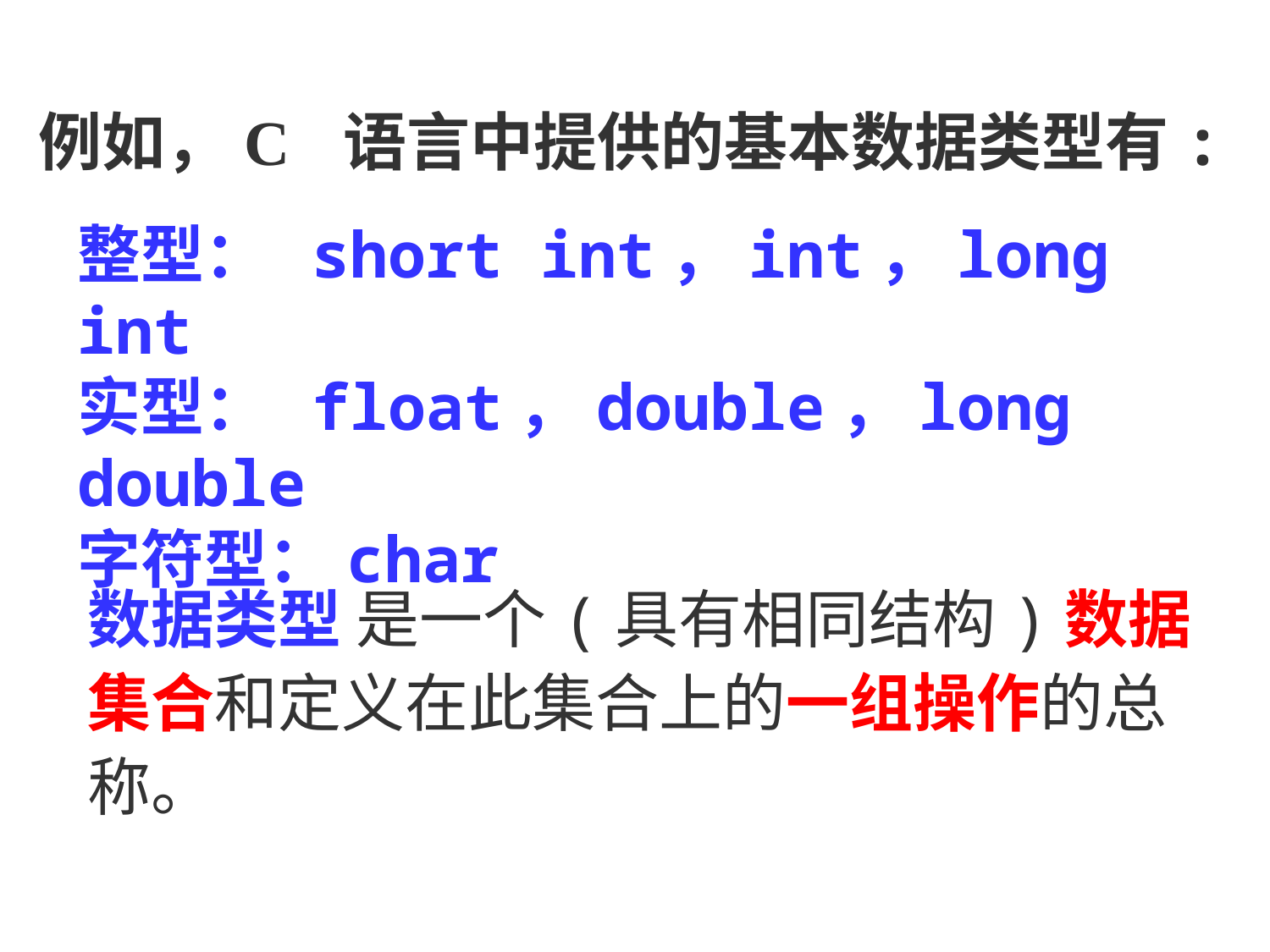

例如，C 语言中提供的基本数据类型有:
整型：  short int，int，long int
实型：  float，double，long double
字符型：char
数据类型 是一个(具有相同结构)数据集合和定义在此集合上的一组操作的总称。